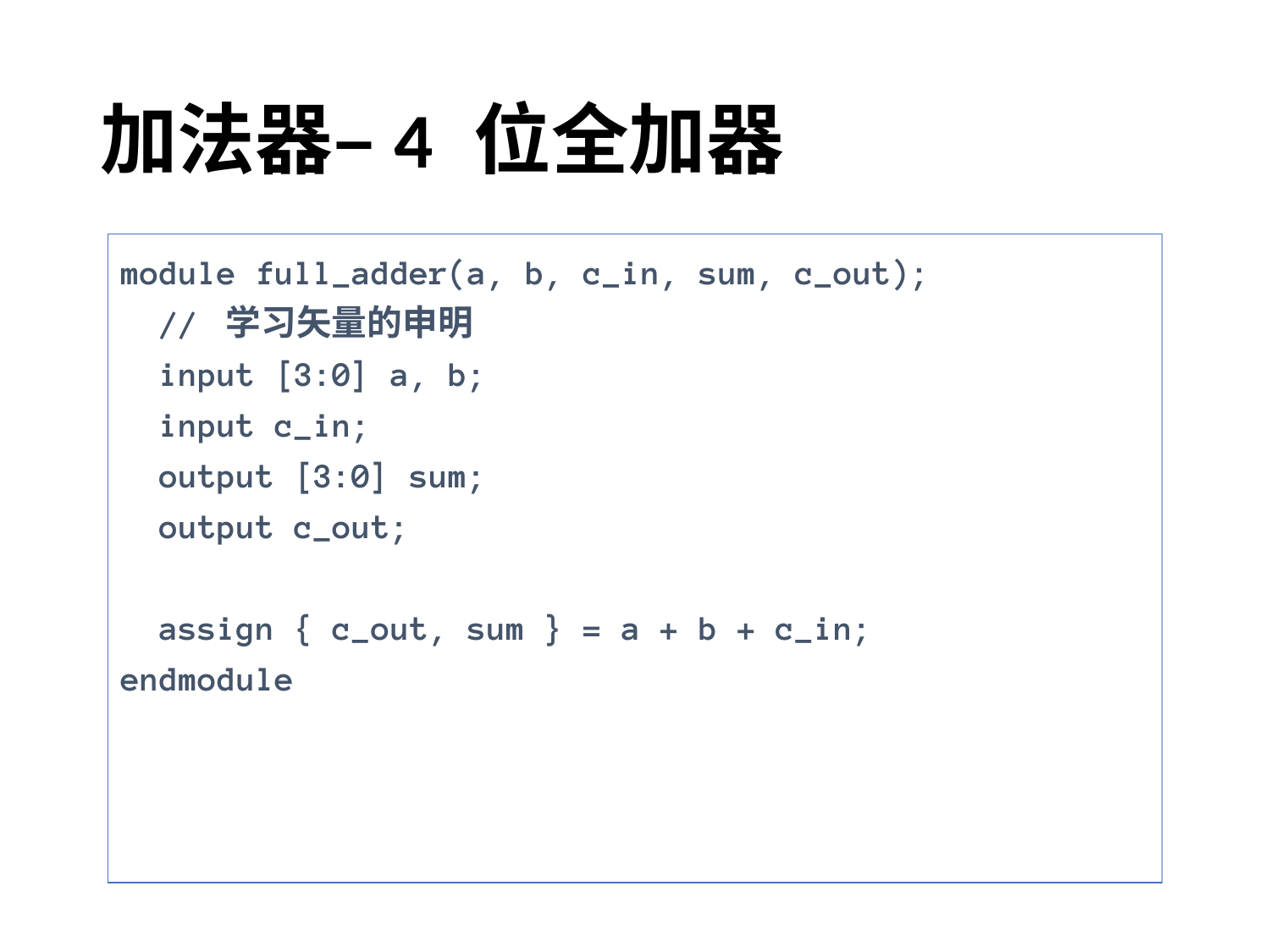

# 加法器–4 位全加器
module full_adder(a, b, c_in, sum, c_out);
  // 学习矢量的申明
  input [3:0] a, b;
  input c_in;
  output [3:0] sum;
  output c_out;

  assign { c_out, sum } = a + b + c_in;
endmodule